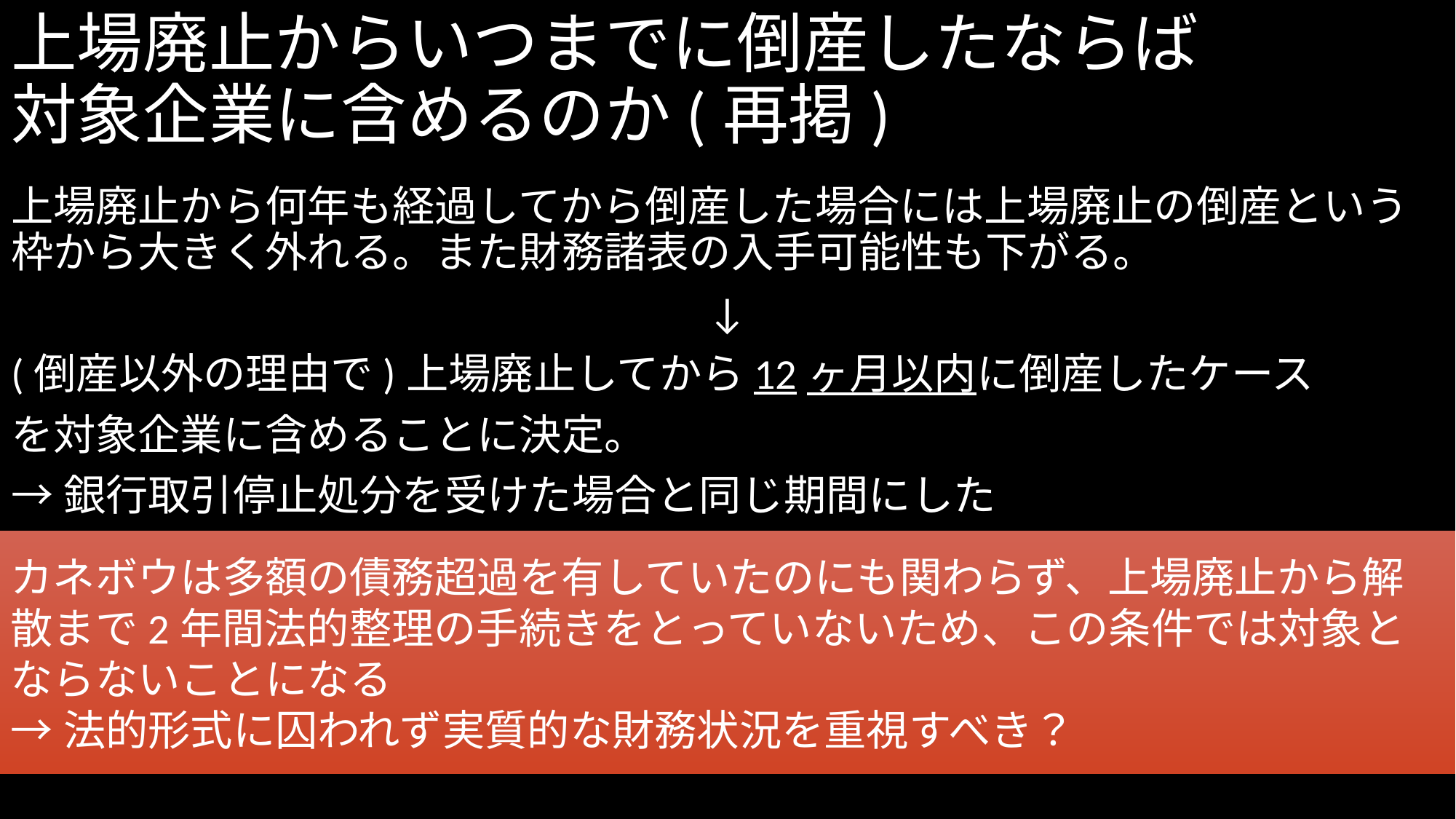

# 上場廃止からいつまでに倒産したならば対象企業に含めるのか(再掲)
上場廃止から何年も経過してから倒産した場合には上場廃止の倒産という枠から大きく外れる。また財務諸表の入手可能性も下がる。
↓
(倒産以外の理由で)上場廃止してから12ヶ月以内に倒産したケース
を対象企業に含めることに決定。
→銀行取引停止処分を受けた場合と同じ期間にした

カネボウは多額の債務超過を有していたのにも関わらず、上場廃止から解散まで2年間法的整理の手続きをとっていないため、この条件では対象とならないことになる
→法的形式に囚われず実質的な財務状況を重視すべき？